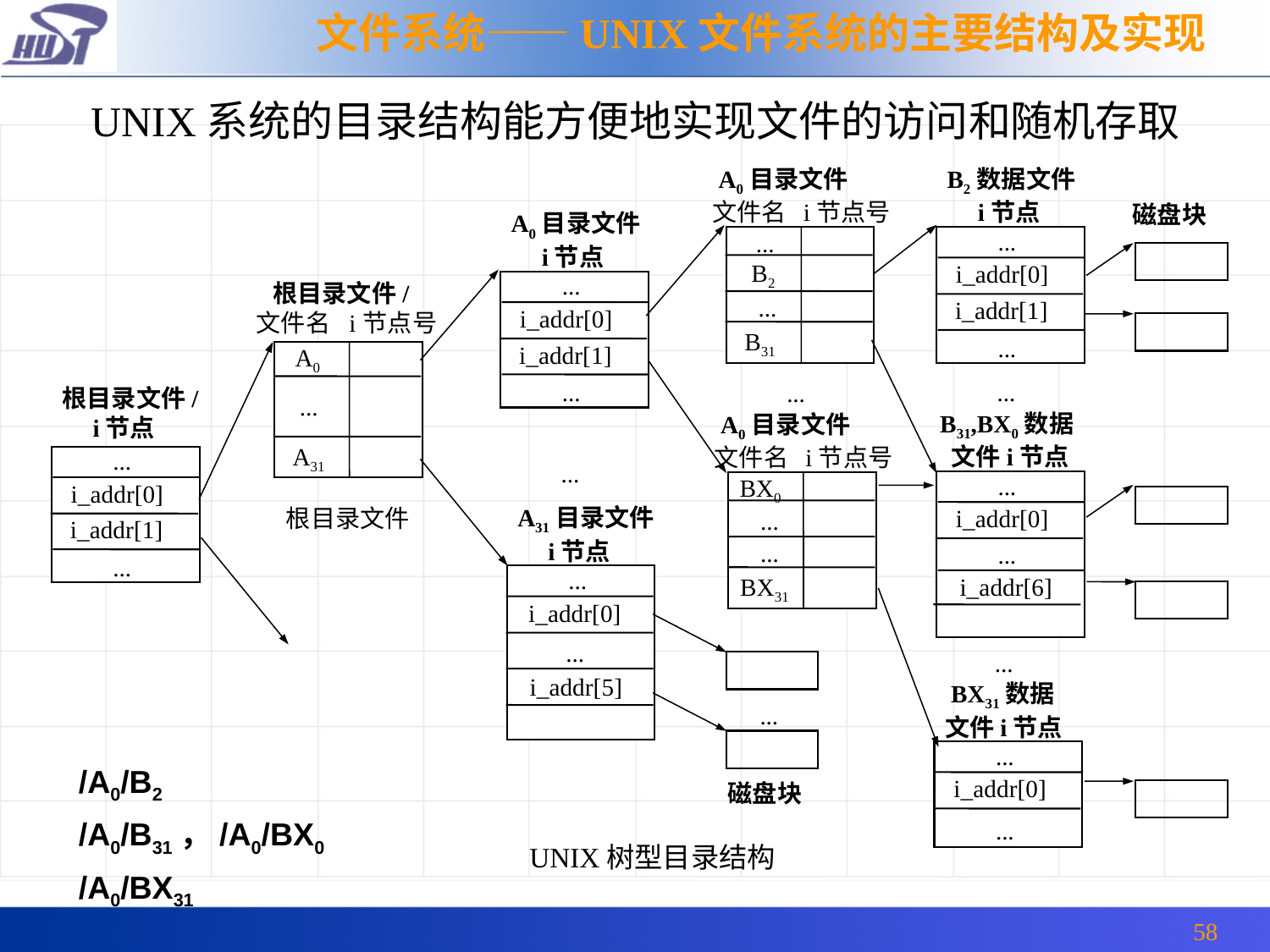

文件系统——UNIX文件系统的主要结构及实现
UNIX系统的目录结构能方便地实现文件的访问和随机存取
 A0目录文件
文件名  i节点号
B2数据文件
     i节点
...

i_addr[0]

i_addr[1]

...

磁盘块
A0目录文件
     i节点
...

i_addr[0]

i_addr[1]

...

...

B2

  根目录文件/
文件名  i节点号
A0

...
A31

  根目录文件
...

B31

...
...
根目录文件/
     i节点
 B31,BX0数据
  文件i节点
 A0目录文件
文件名  i节点号
...
...

...

BX0
i_addr[0]

i_addr[0]
...
A31目录文件
     i节点
...

i_addr[0]

...

i_addr[5]

i_addr[1]

...
...

...

BX31
i_addr[6]

...

 BX31数据
文件i节点
...

...

i_addr[0]
磁盘块

...

UNIX树型目录结构
/A0/B2
/A0/B31，/A0/BX0
/A0/BX31
58